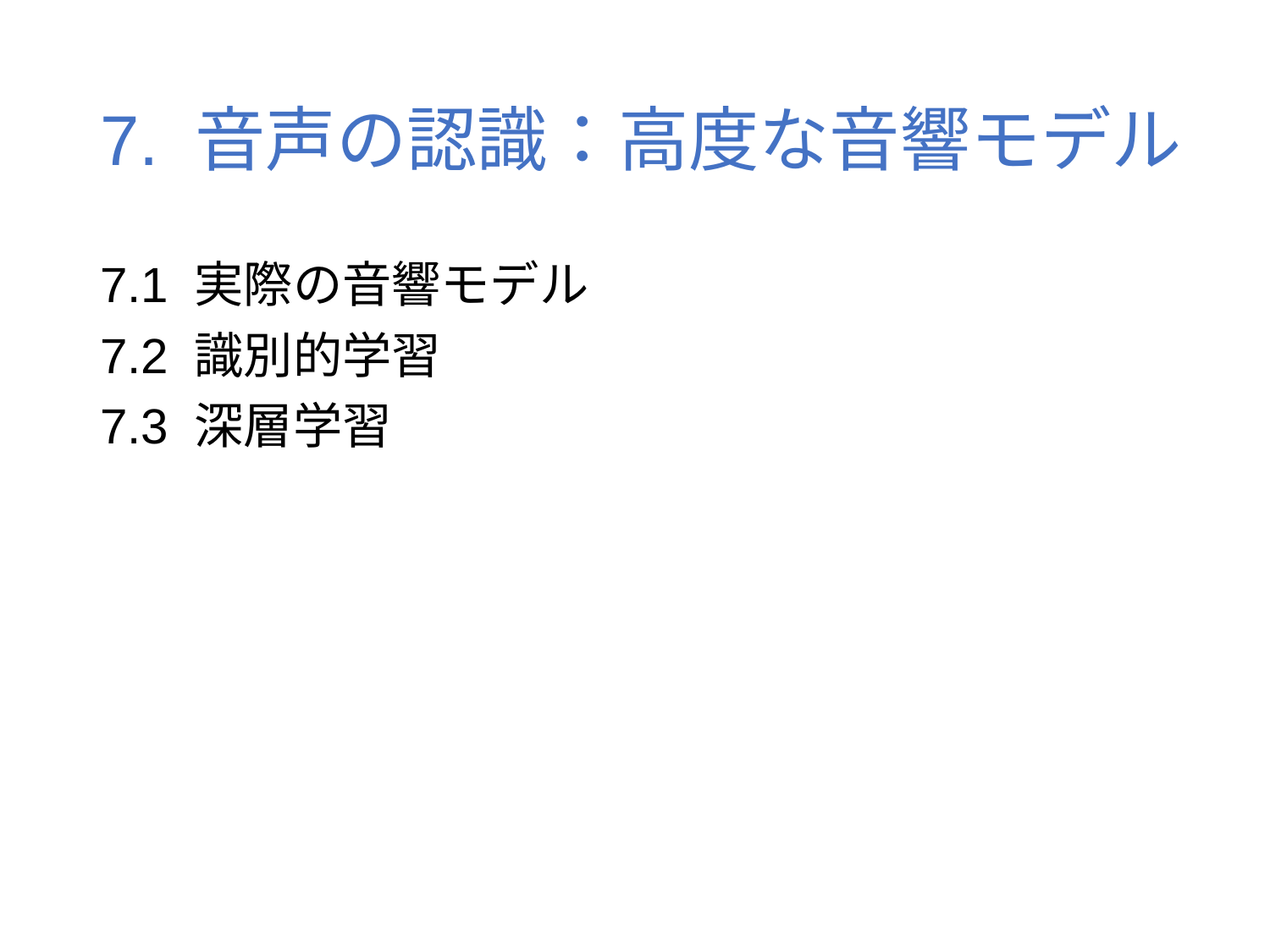

# 7. 音声の認識：高度な音響モデル
7.1 実際の音響モデル
7.2 識別的学習
7.3 深層学習